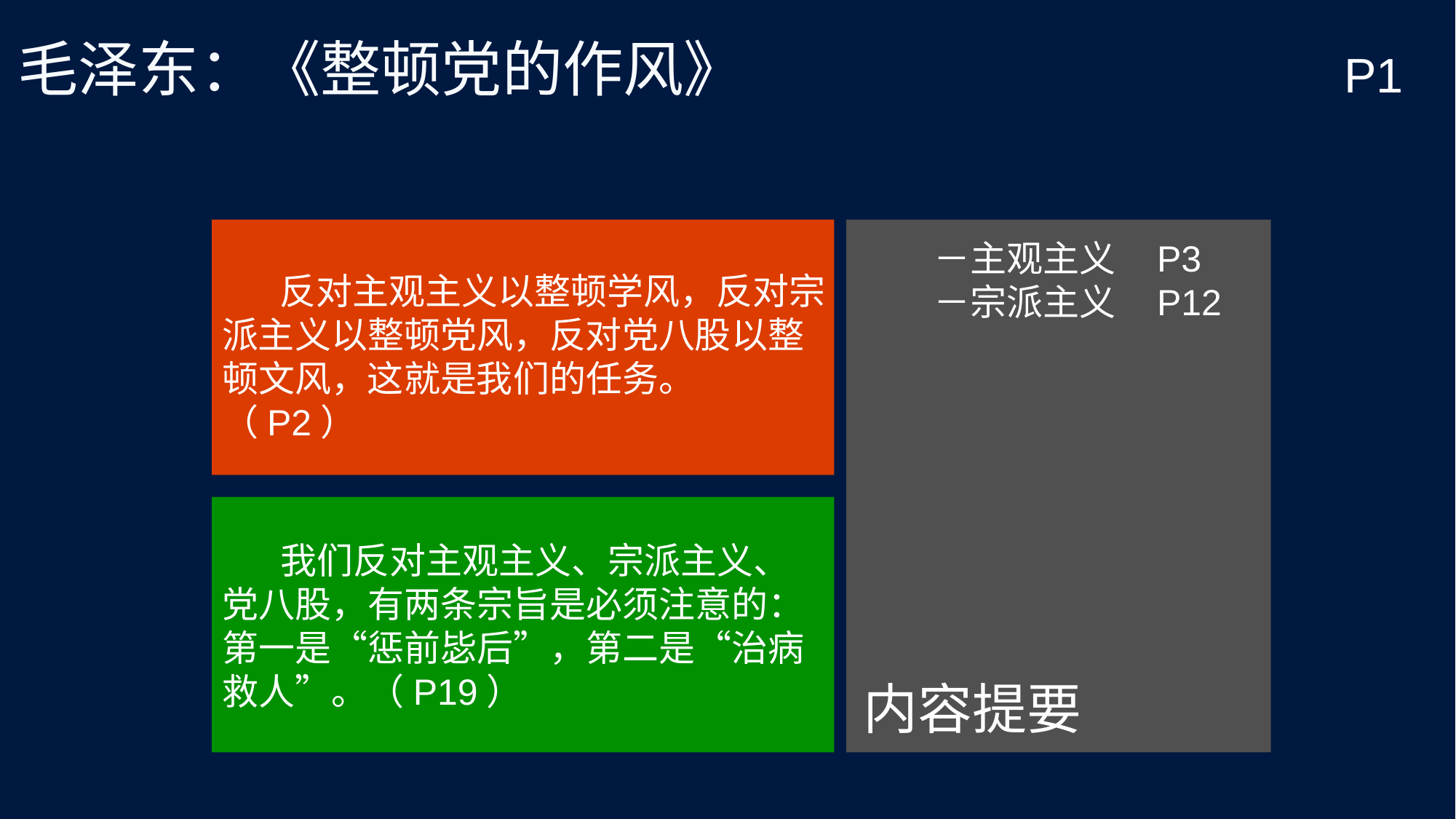

毛泽东：《整顿党的作风》
P1

－主观主义    P3
－宗派主义    P12
      反对主观主义以整顿学风，反对宗派主义以整顿党风，反对党八股以整顿文风，这就是我们的任务。（P2）
      我们反对主观主义、宗派主义、党八股，有两条宗旨是必须注意的：第一是“惩前毖后”，第二是“治病救人”。（P19）
内容提要